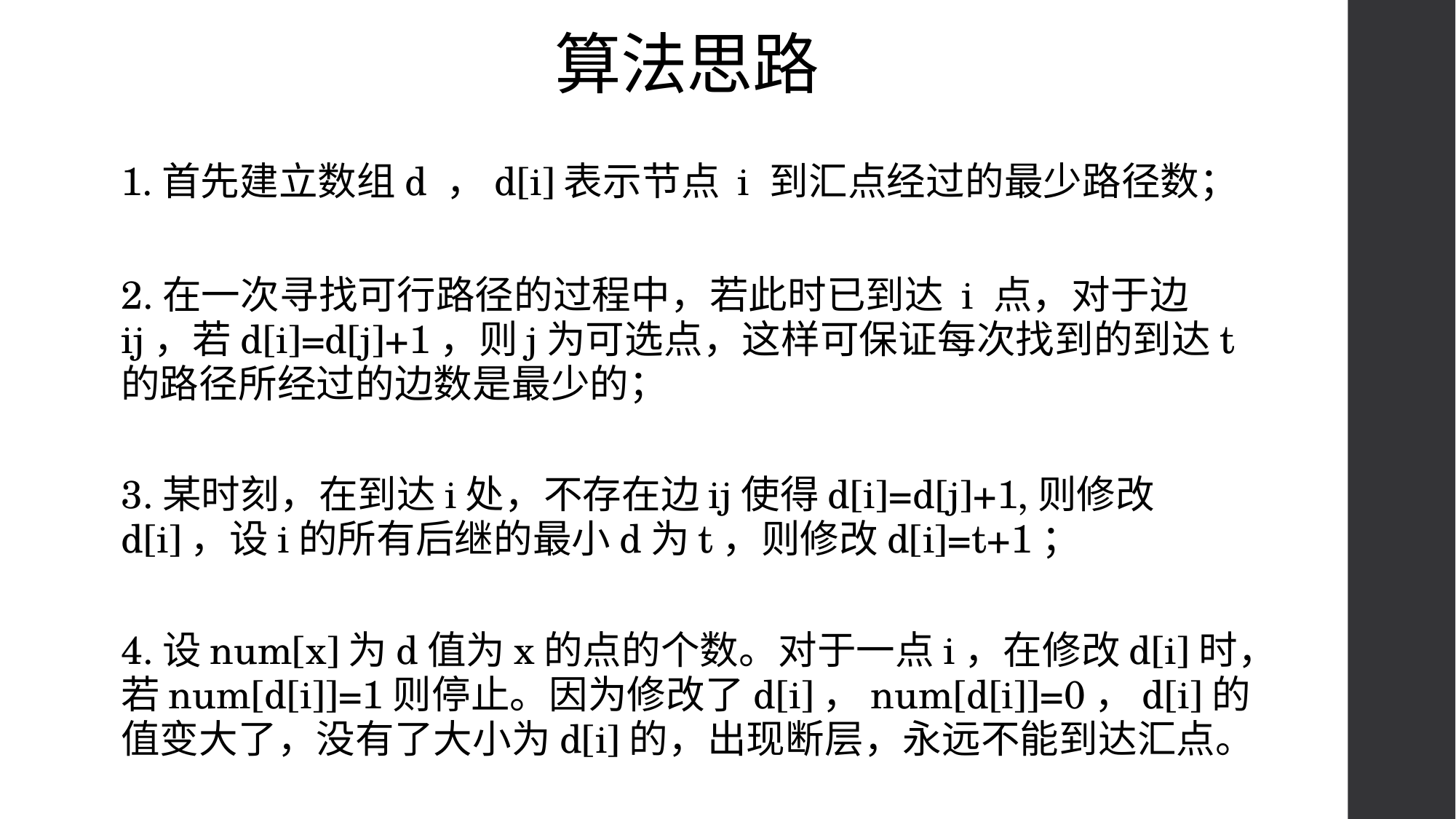

# 算法思路
1.首先建立数组d ，d[i]表示节点 i 到汇点经过的最少路径数；
2.在一次寻找可行路径的过程中，若此时已到达 i 点，对于边ij，若d[i]=d[j]+1，则j为可选点，这样可保证每次找到的到达t的路径所经过的边数是最少的；
3.某时刻，在到达i处，不存在边ij使得d[i]=d[j]+1,则修改d[i]，设i的所有后继的最小d为t，则修改d[i]=t+1；
4.设num[x]为d值为x的点的个数。对于一点i，在修改d[i]时，若num[d[i]]=1则停止。因为修改了d[i]，num[d[i]]=0，d[i]的值变大了，没有了大小为d[i]的，出现断层，永远不能到达汇点。